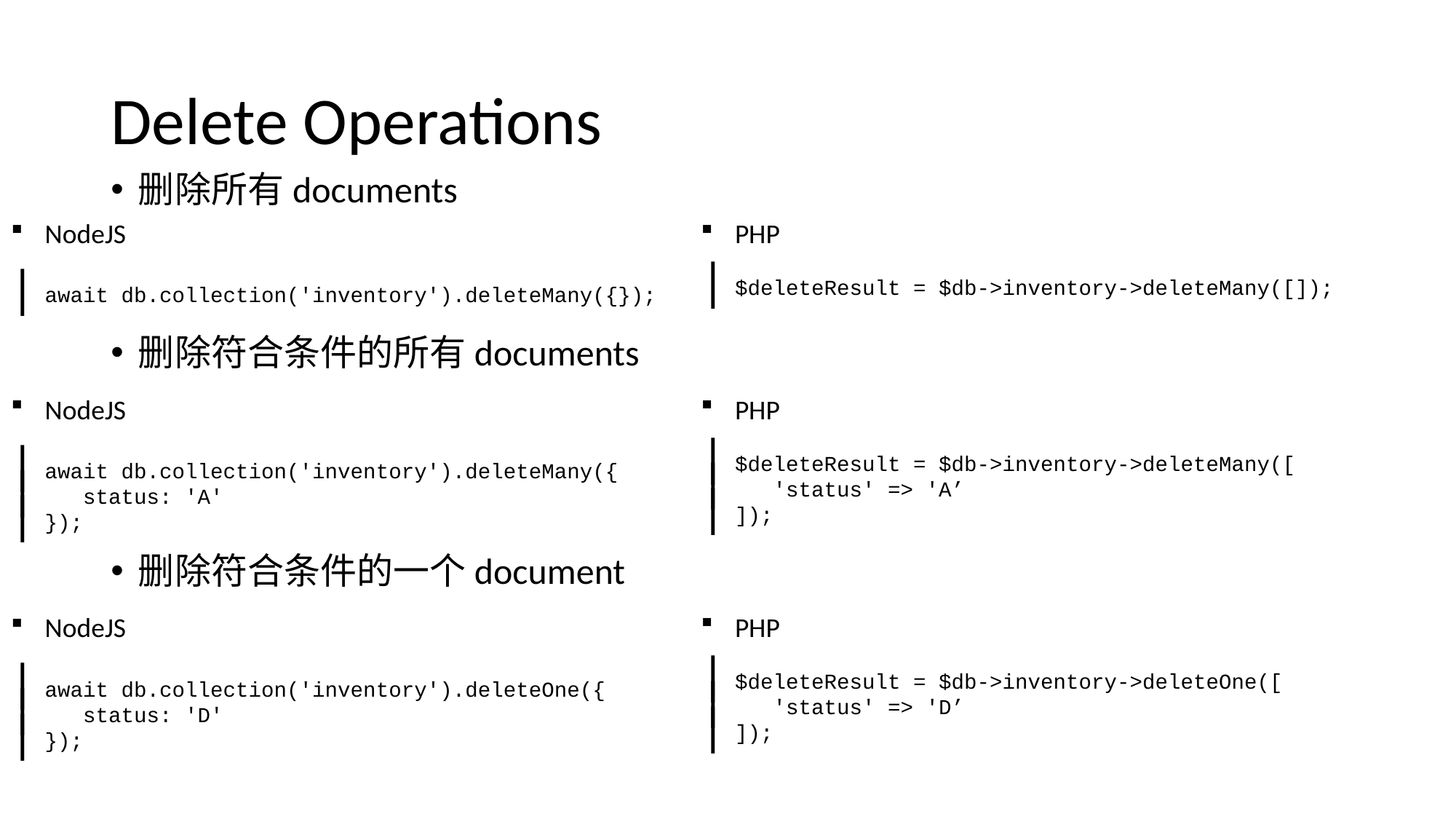

# Delete Operations
删除所有documents

删除符合条件的所有documents

删除符合条件的一个document
NodeJS

await db.collection('inventory').deleteMany({});
PHP

$deleteResult = $db->inventory->deleteMany([]);
NodeJS

await db.collection('inventory').deleteMany({
   status: 'A'
});
PHP

$deleteResult = $db->inventory->deleteMany([
   'status' => 'A’
]);
PHP

$deleteResult = $db->inventory->deleteOne([
   'status' => 'D’
]);
NodeJS

await db.collection('inventory').deleteOne({
   status: 'D'
});